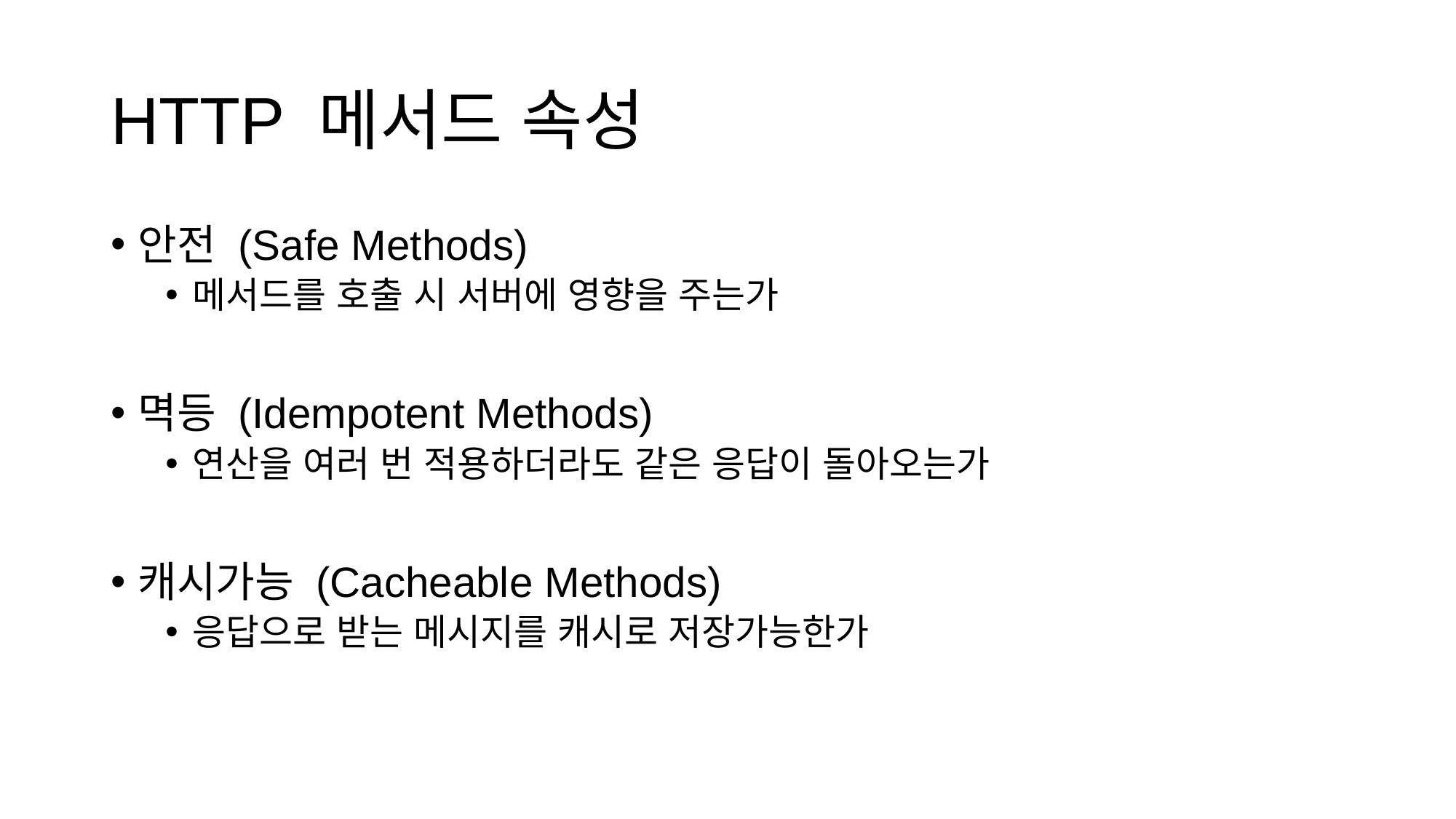

# HTTP 메서드 속성
안전 (Safe Methods)
메서드를 호출 시 서버에 영향을 주는가

멱등 (Idempotent Methods)
연산을 여러 번 적용하더라도 같은 응답이 돌아오는가

캐시가능 (Cacheable Methods)
응답으로 받는 메시지를 캐시로 저장가능한가